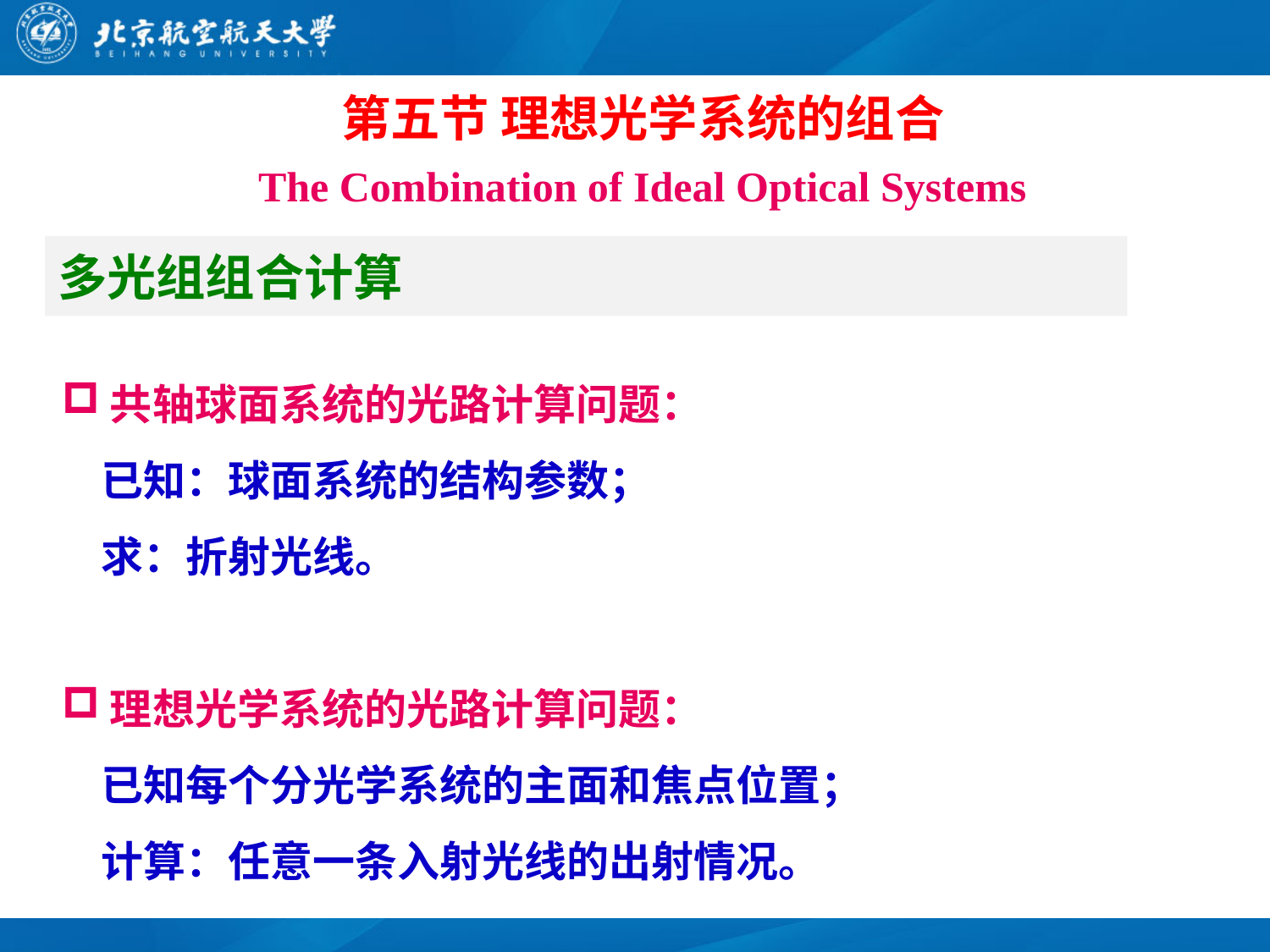

第五节 理想光学系统的组合
The Combination of Ideal Optical Systems
# 多光组组合计算
共轴球面系统的光路计算问题：
   已知：球面系统的结构参数；
   求：折射光线。

理想光学系统的光路计算问题：
   已知每个分光学系统的主面和焦点位置；
   计算：任意一条入射光线的出射情况。